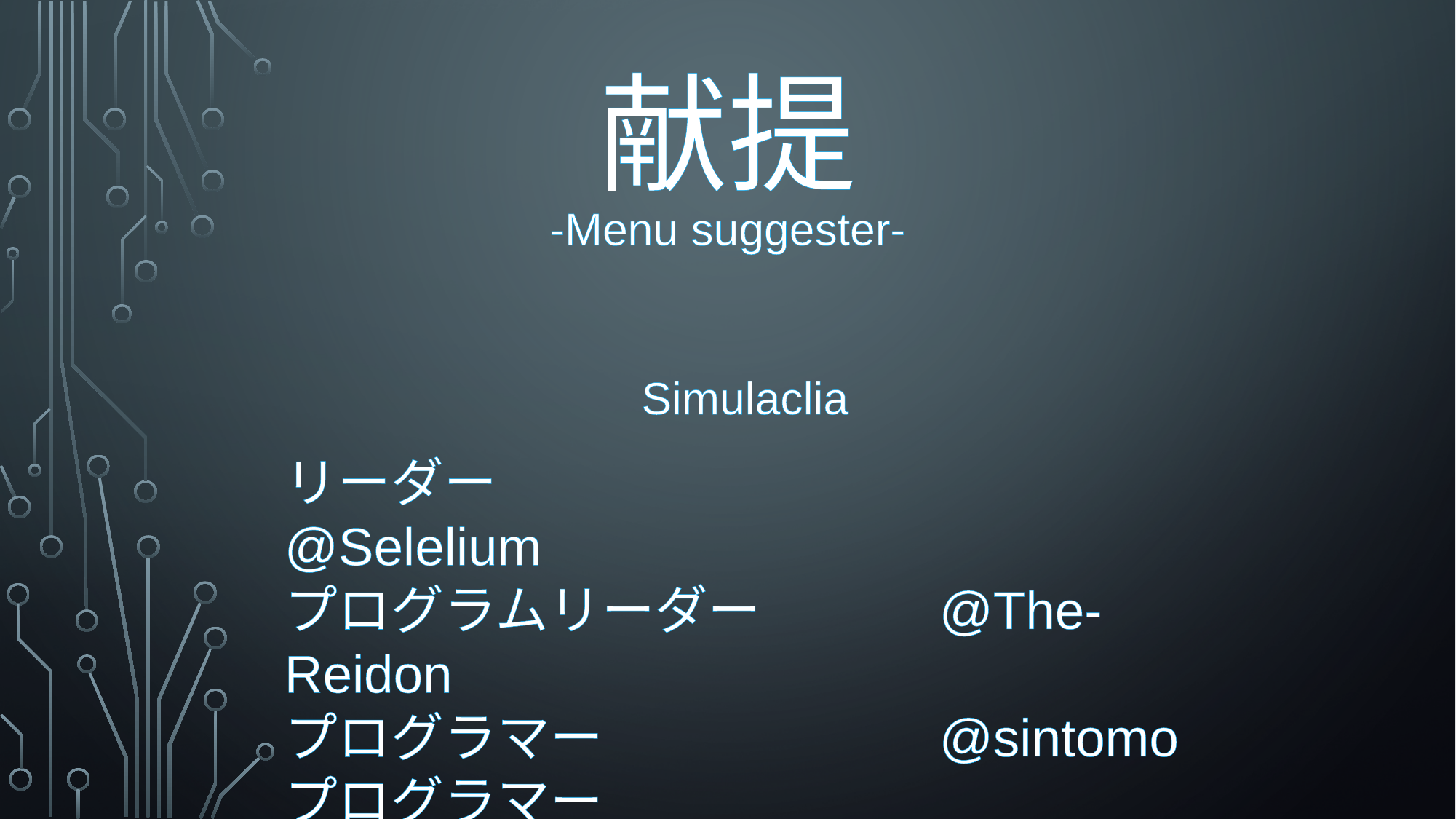

献提
-Menu suggester-
Simulaclia
リーダー						@Selelium
プログラムリーダー		@The-Reidon
プログラマー				@sintomo
プログラマー				@toraneko946